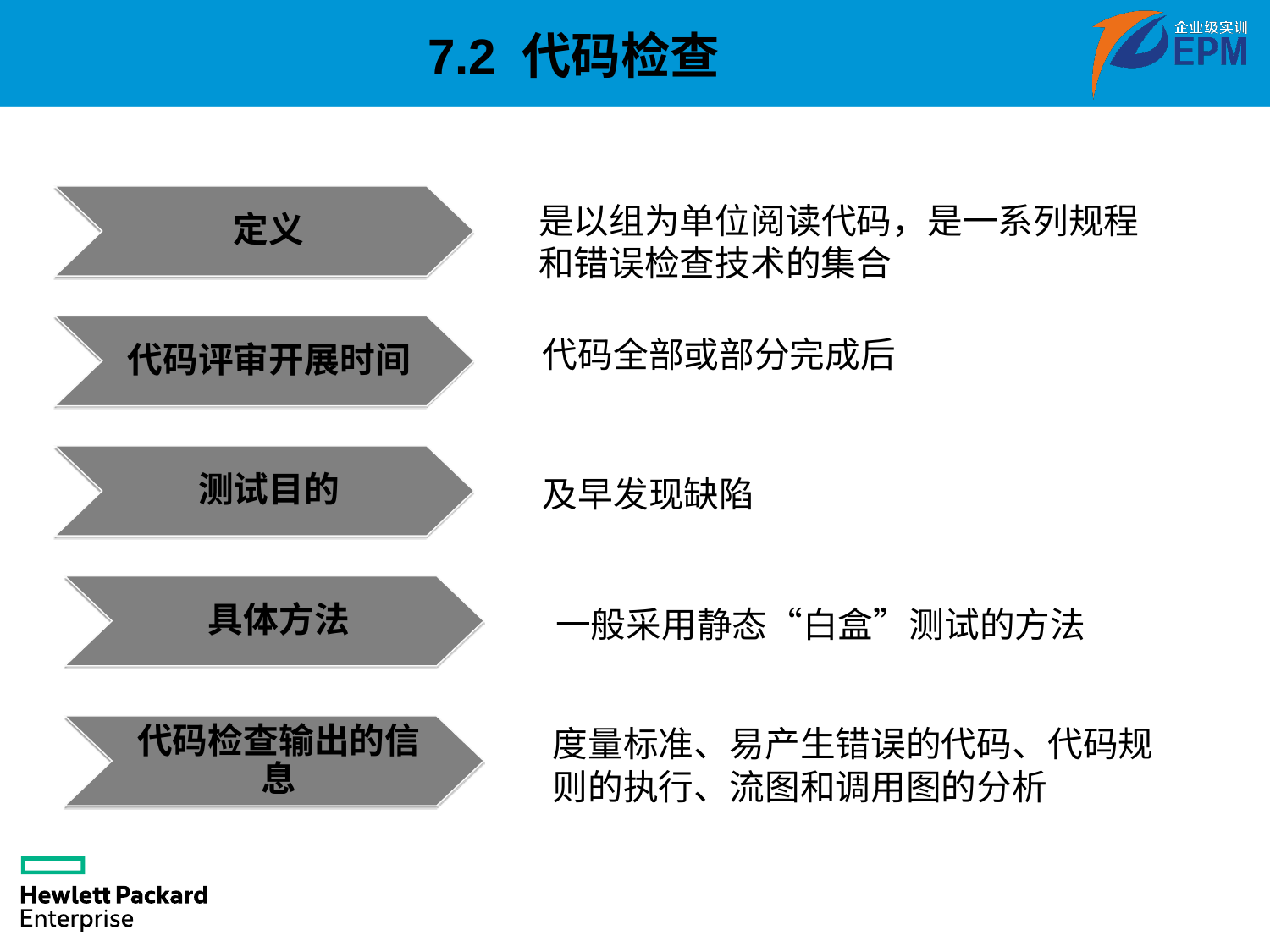

7.2 代码检查
定义
代码评审开展时间
测试目的
具体方法
一般采用静态“白盒”测试的方法
代码检查输出的信息
是以组为单位阅读代码，是一系列规程和错误检查技术的集合
代码全部或部分完成后
及早发现缺陷
度量标准、易产生错误的代码、代码规则的执行、流图和调用图的分析